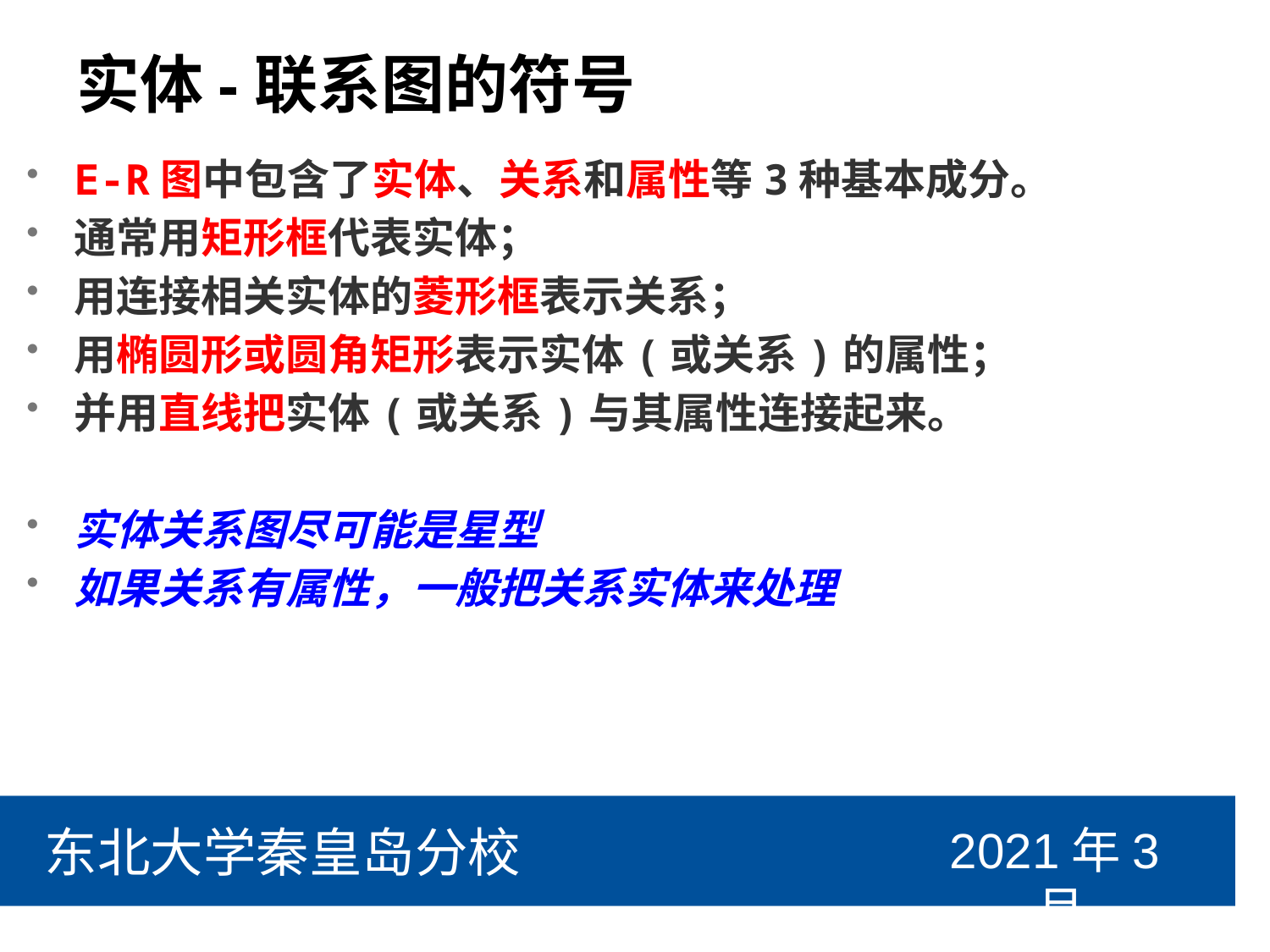

# 实体-联系图的符号
E-R图中包含了实体、关系和属性等3种基本成分。
通常用矩形框代表实体；
用连接相关实体的菱形框表示关系；
用椭圆形或圆角矩形表示实体(或关系)的属性；
并用直线把实体(或关系)与其属性连接起来。

实体关系图尽可能是星型
如果关系有属性，一般把关系实体来处理